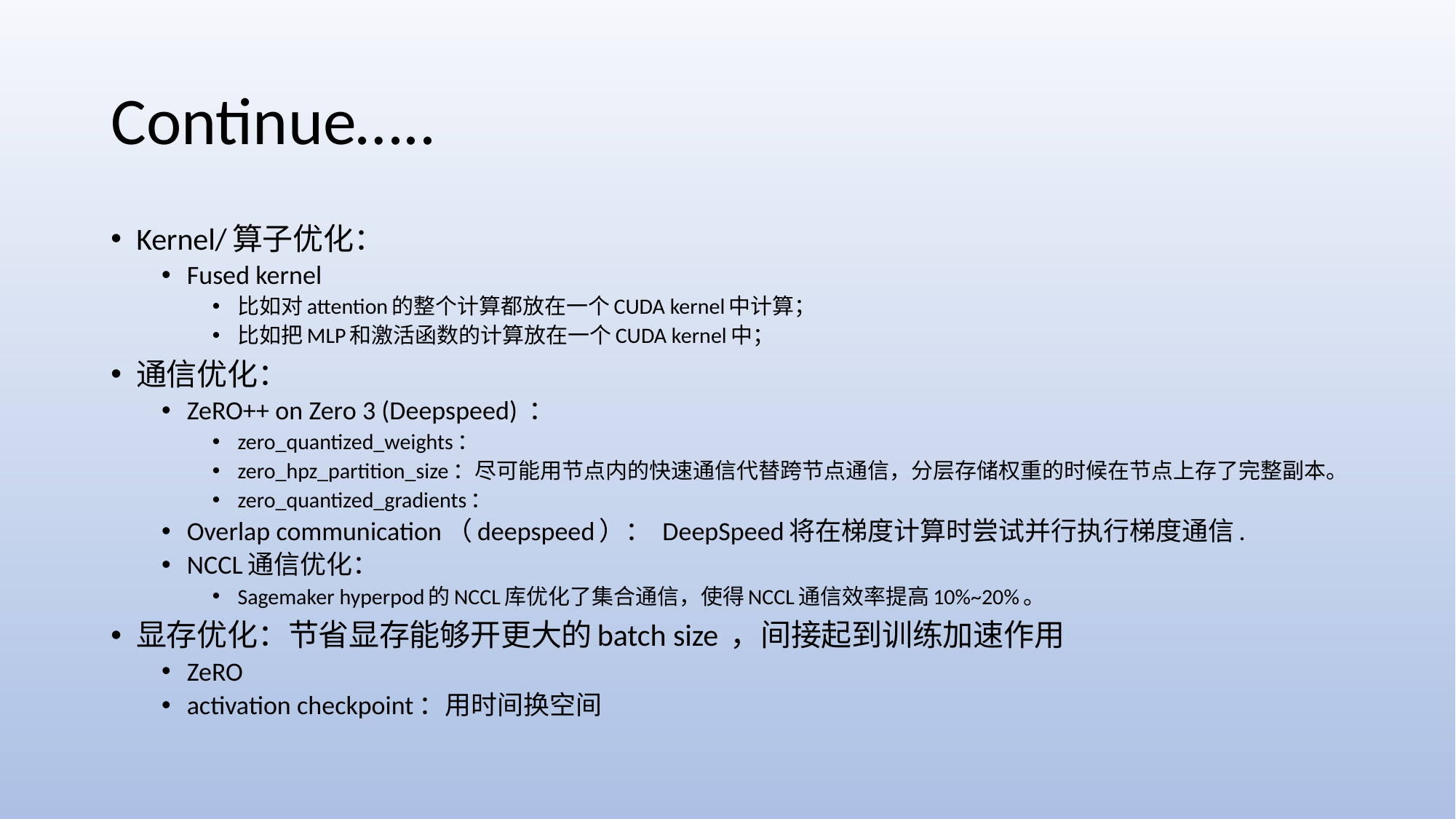

# Continue…..
Kernel/算子优化：
Fused kernel
比如对attention的整个计算都放在一个CUDA kernel中计算；
比如把MLP和激活函数的计算放在一个CUDA kernel中；
通信优化：
ZeRO++ on Zero 3 (Deepspeed) ：
zero_quantized_weights：
zero_hpz_partition_size：尽可能用节点内的快速通信代替跨节点通信，分层存储权重的时候在节点上存了完整副本。
zero_quantized_gradients：
Overlap communication（deepspeed）： DeepSpeed将在梯度计算时尝试并行执行梯度通信.
NCCL通信优化：
Sagemaker hyperpod的NCCL库优化了集合通信，使得NCCL通信效率提高10%~20%。
显存优化：节省显存能够开更大的batch size ，间接起到训练加速作用
ZeRO
activation checkpoint：用时间换空间